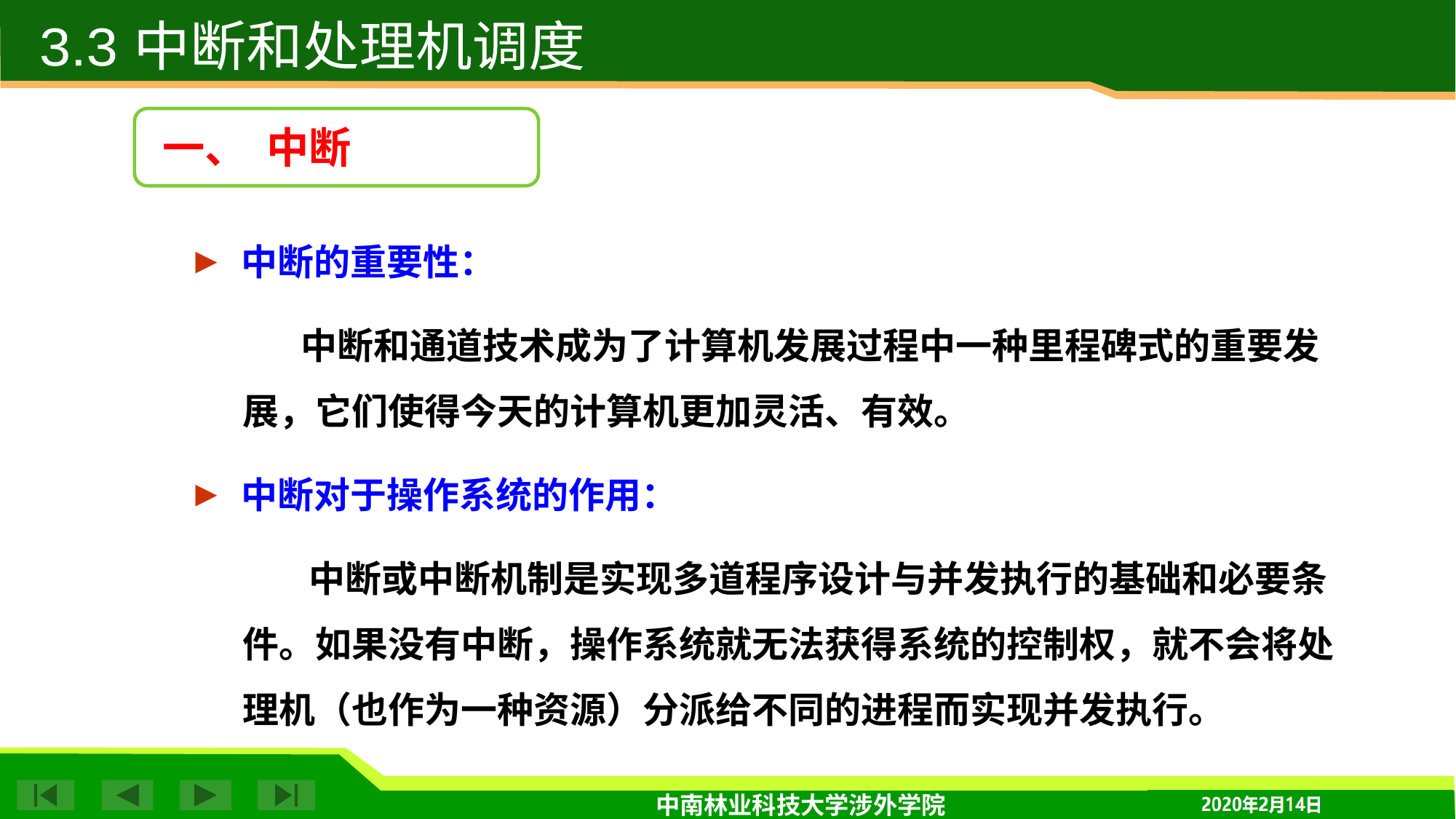

3.3 中断和处理机调度

一、  中断
 中断的重要性：
      中断和通道技术成为了计算机发展过程中一种里程碑式的重要发展，它们使得今天的计算机更加灵活、有效。
 中断对于操作系统的作用：
       中断或中断机制是实现多道程序设计与并发执行的基础和必要条件。如果没有中断，操作系统就无法获得系统的控制权，就不会将处理机（也作为一种资源）分派给不同的进程而实现并发执行。